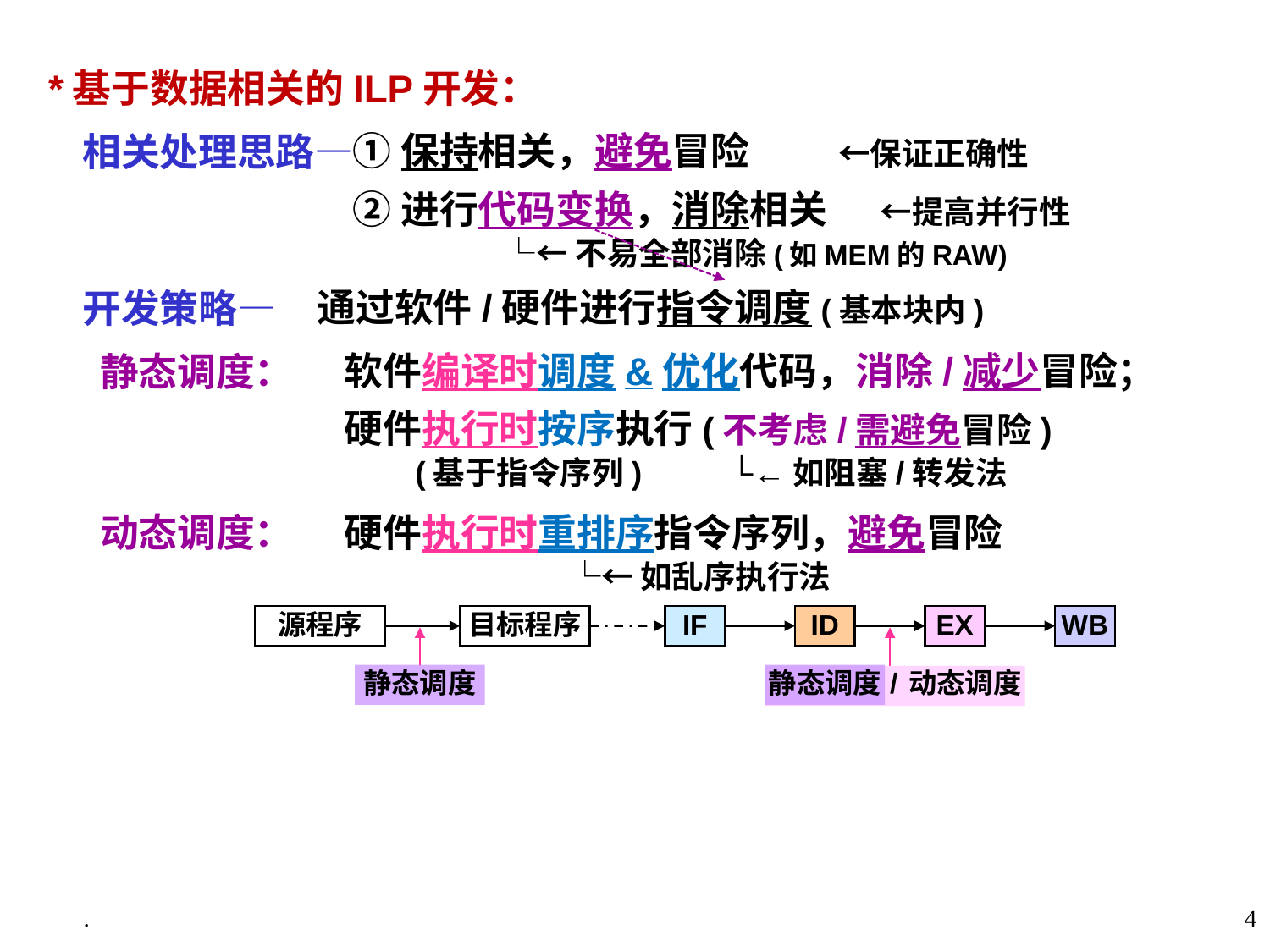

*基于数据相关的ILP开发：
    相关处理思路—

    开发策略—
      静态调度：

      动态调度：
    ①保持相关，避免冒险          ←保证正确性
    ②进行代码变换，消除相关      ←提高并行性
                          └←不易全部消除(如MEM的RAW)
通过软件/硬件进行指令调度(基本块内)
  软件编译时调度&优化代码，消除/减少冒险；
  硬件执行时按序执行(不考虑/需避免冒险)
           (基于指令序列)          └←如阻塞/转发法
  硬件执行时重排序指令序列，避免冒险
                                   └←如乱序执行法
源程序
目标程序
IF
ID
EX
WB

静态调度
动态调度
/
静态调度
.
4